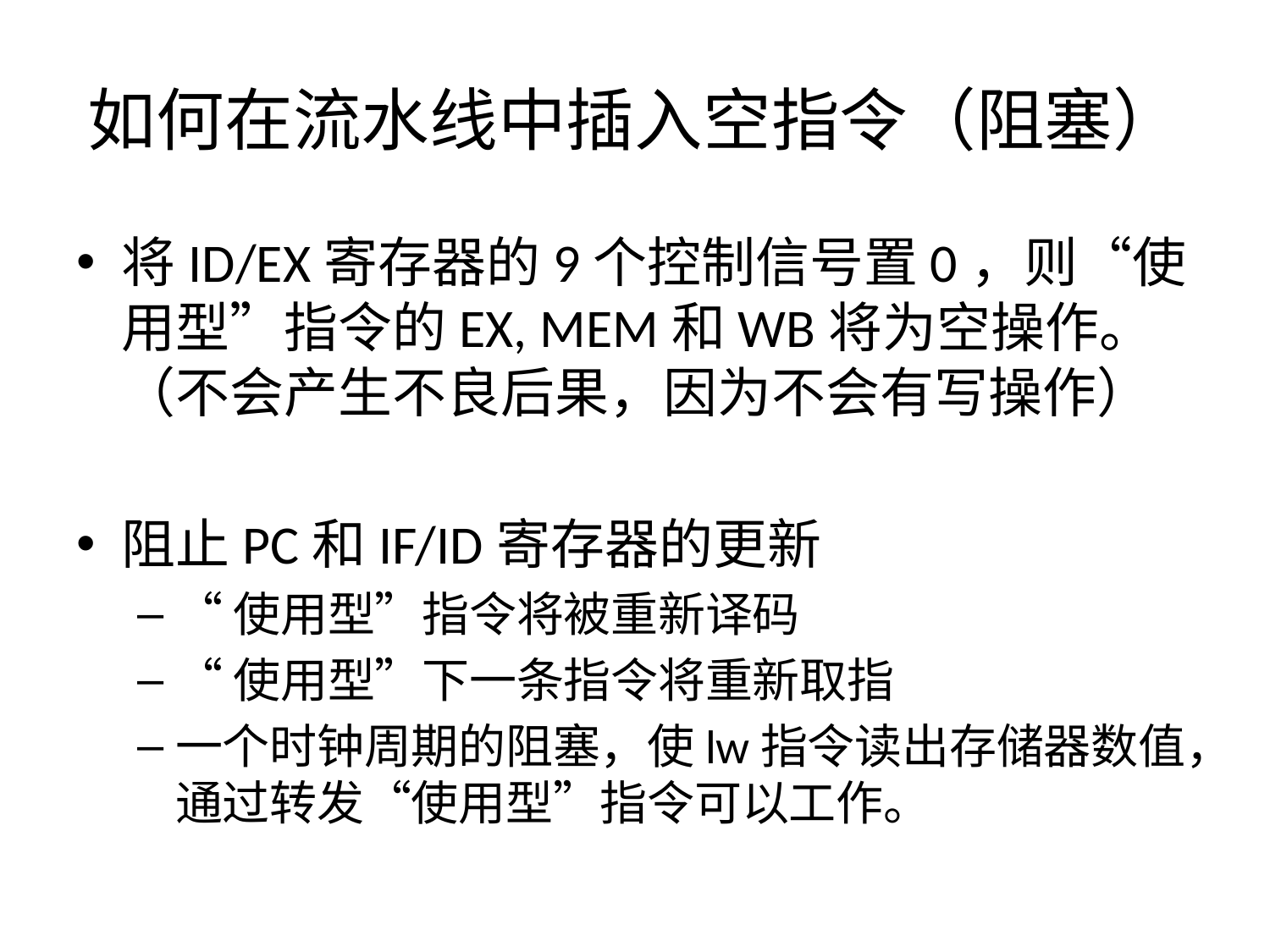

# 如何在流水线中插入空指令（阻塞）
将ID/EX寄存器的9个控制信号置0，则“使用型”指令的EX, MEM和WB将为空操作。（不会产生不良后果，因为不会有写操作）

阻止PC和IF/ID寄存器的更新
“使用型”指令将被重新译码
“使用型”下一条指令将重新取指
一个时钟周期的阻塞，使lw指令读出存储器数值，通过转发“使用型”指令可以工作。